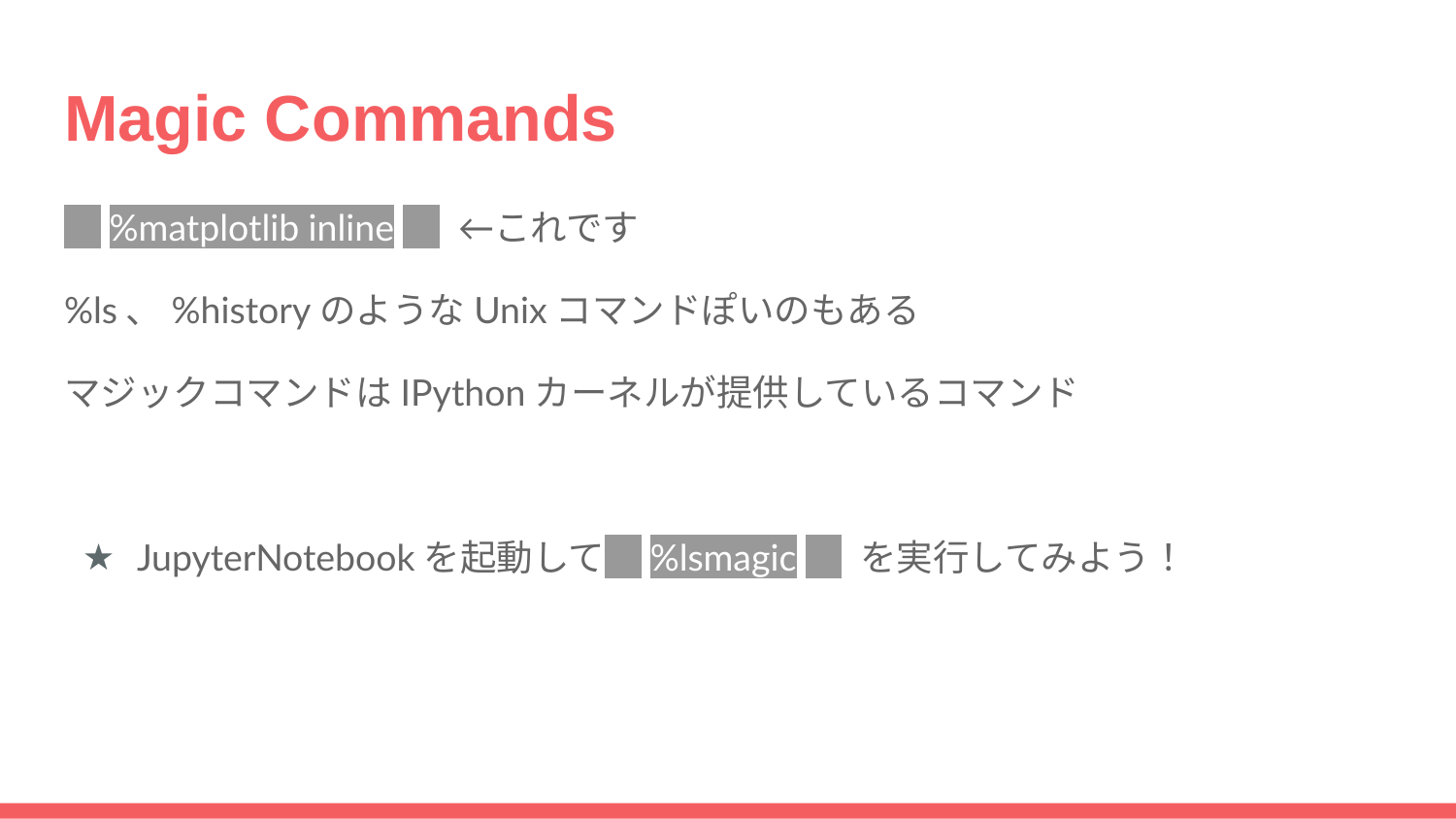

# Magic Commands
　%matplotlib inline　  ←これです
%ls、%historyのようなUnixコマンドぽいのもある
マジックコマンドはIPythonカーネルが提供しているコマンド

JupyterNotebookを起動して　%lsmagic　  を実行してみよう！